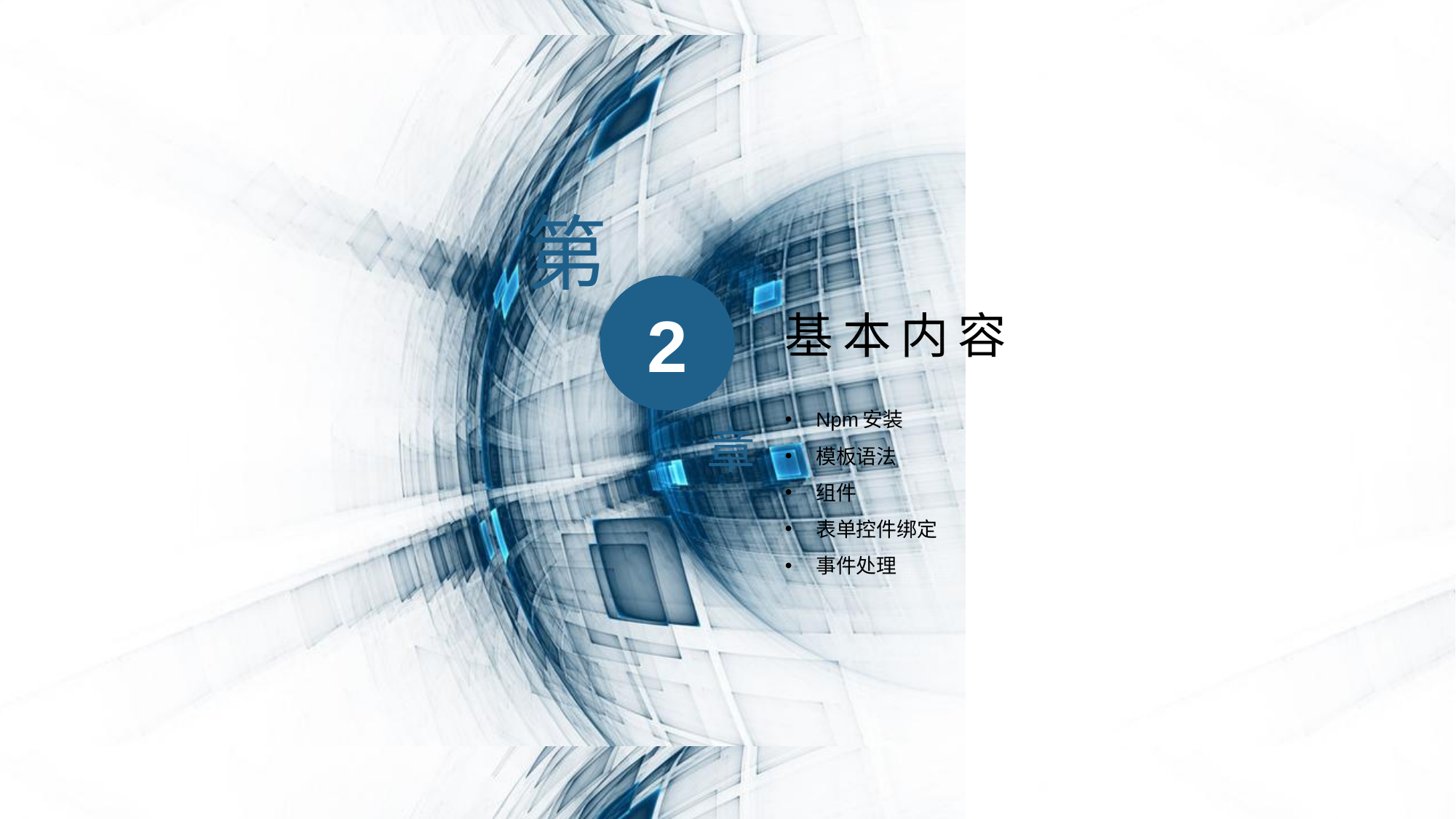

第
基本内容
2
章
Npm安装
模板语法
组件
表单控件绑定
事件处理